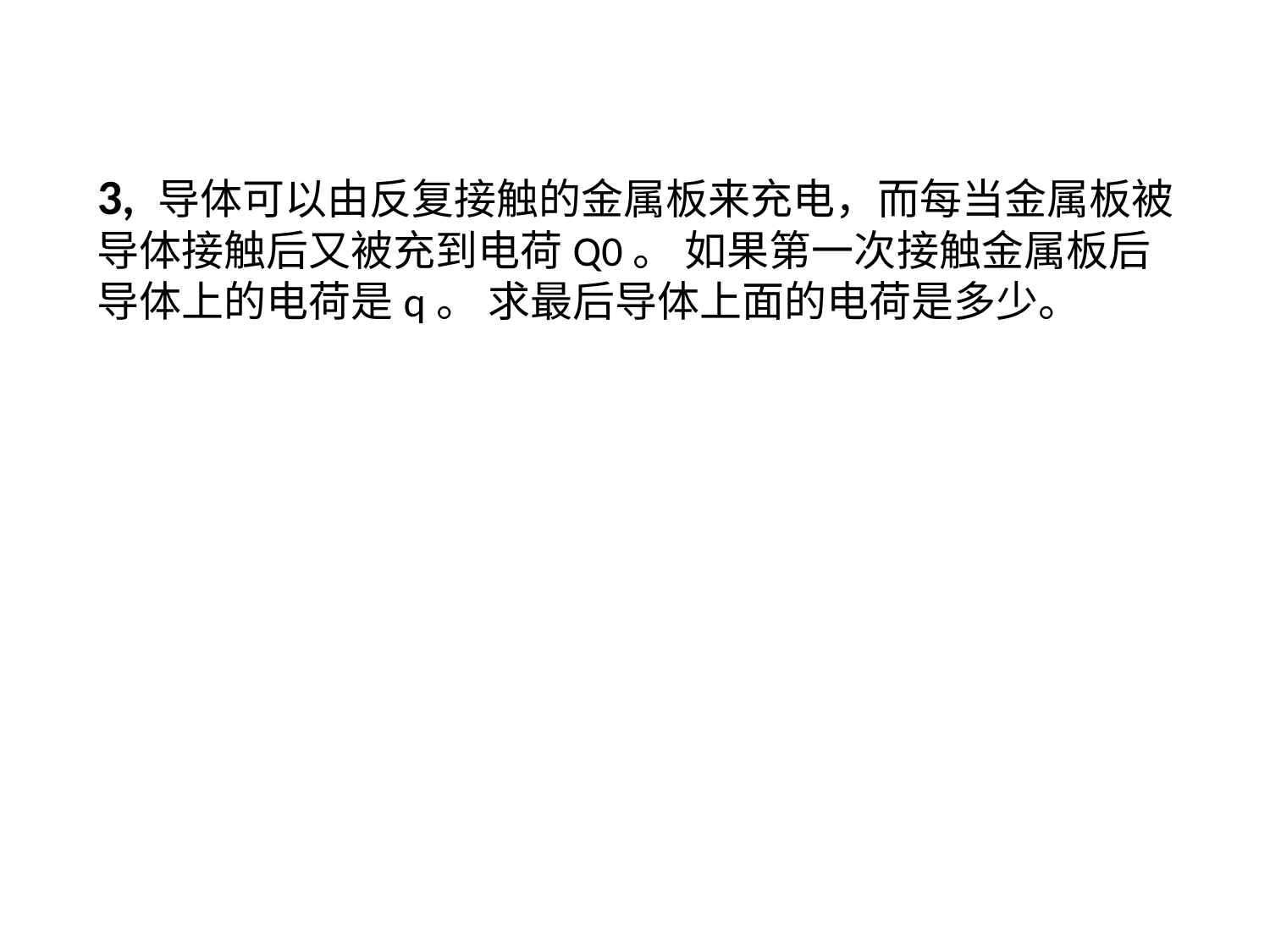

3, 导体可以由反复接触的金属板来充电，而每当金属板被导体接触后又被充到电荷Q0。 如果第一次接触金属板后导体上的电荷是q。 求最后导体上面的电荷是多少。